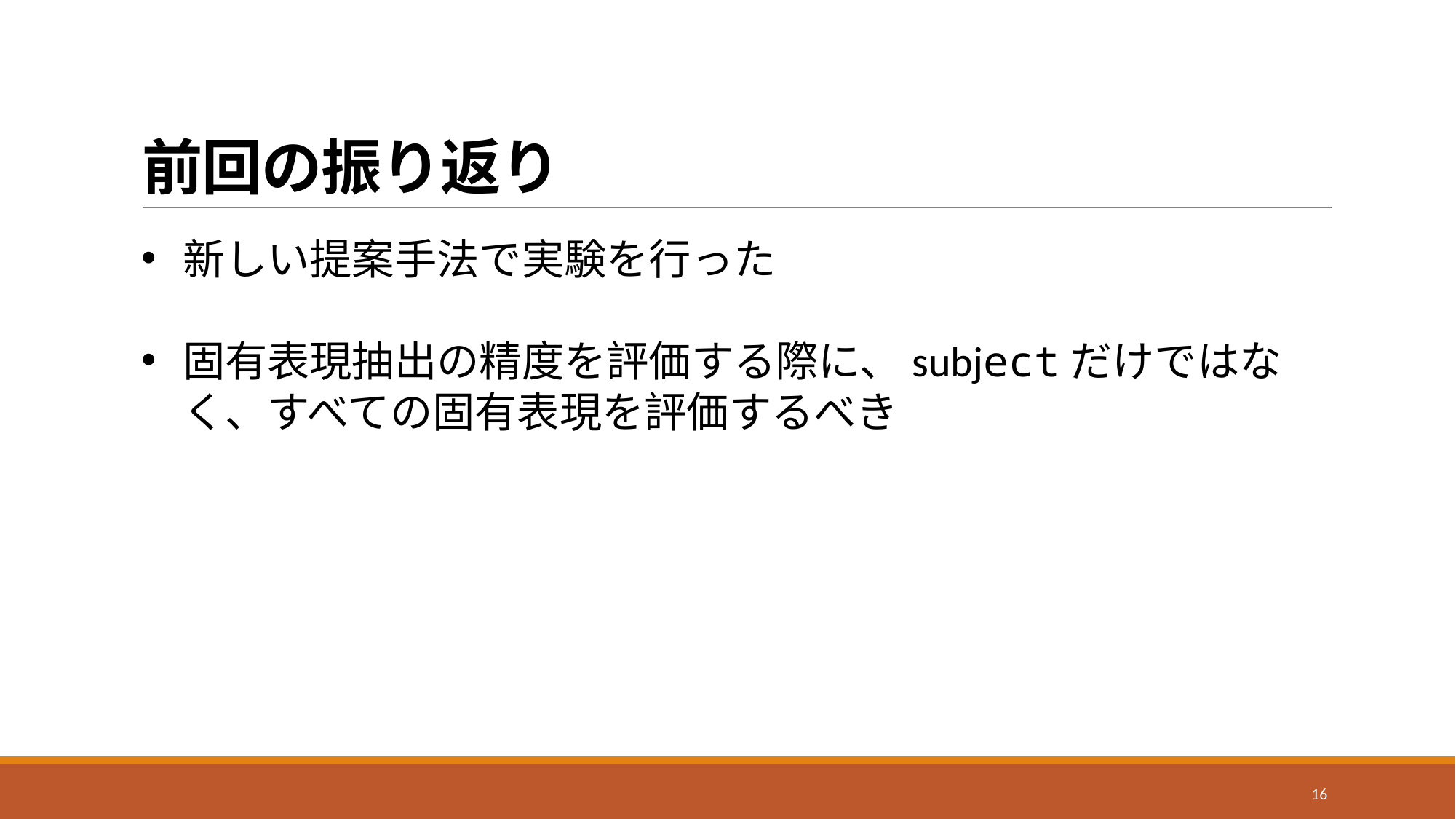

# 前回の振り返り
新しい提案手法で実験を行った

固有表現抽出の精度を評価する際に、subjectだけではなく、すべての固有表現を評価するべき
16